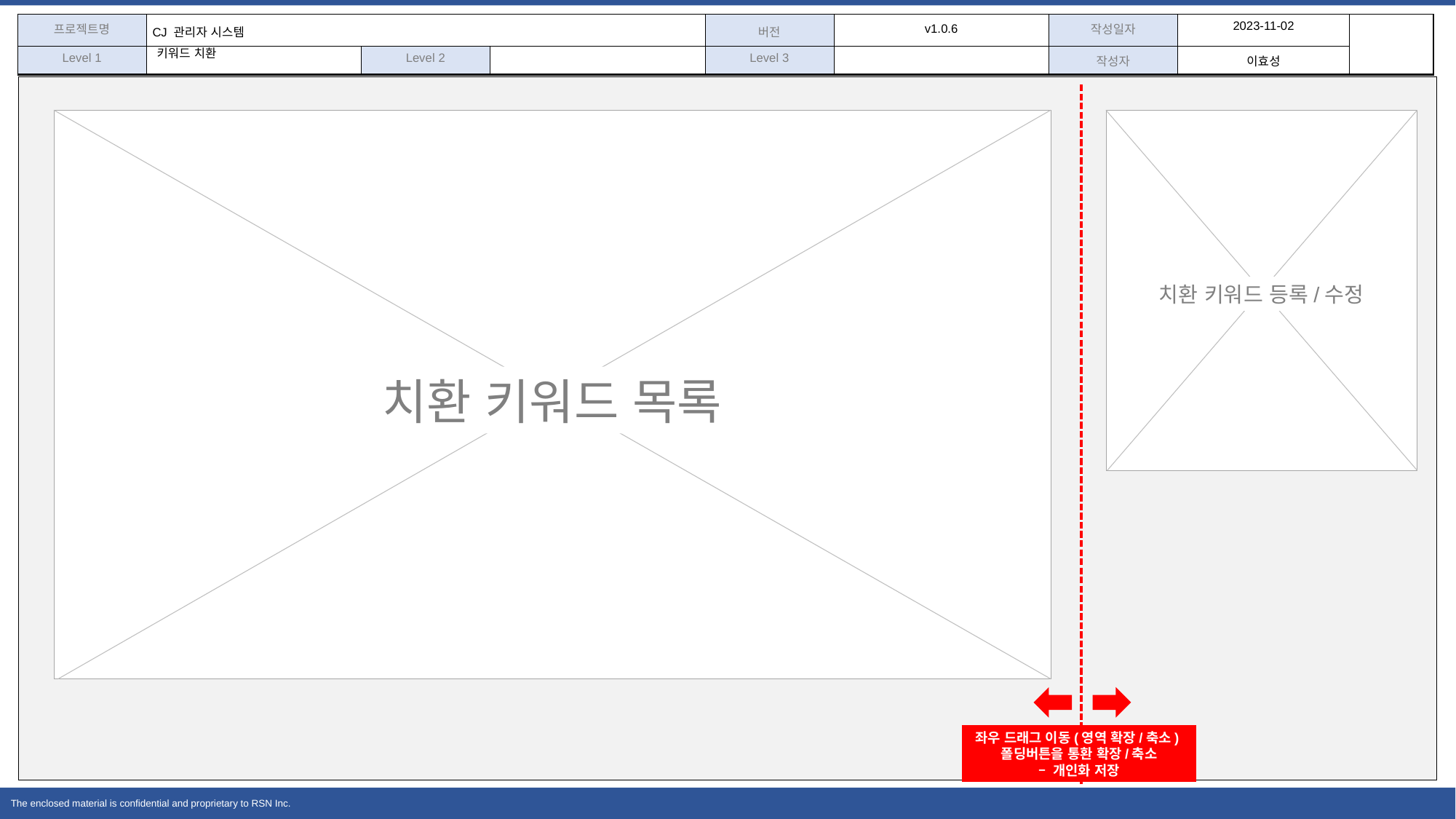

키워드 치환

치환 키워드 목록

치환 키워드 등록/수정

좌우 드래그 이동(영역 확장/축소)
폴딩버튼을 통환 확장/축소
– 개인화 저장